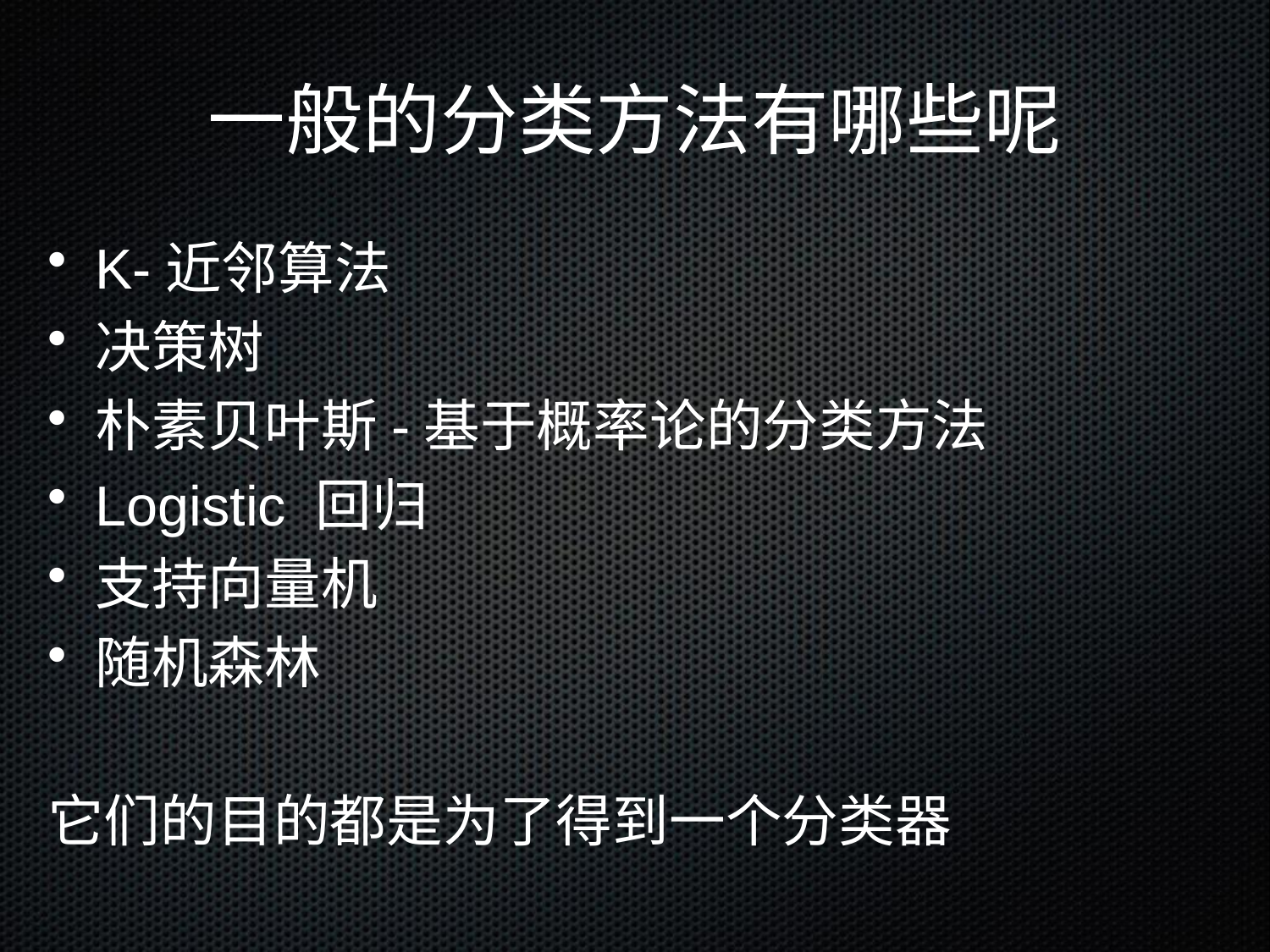

# 一般的分类方法有哪些呢
K-近邻算法
决策树
朴素贝叶斯-基于概率论的分类方法
Logistic 回归
支持向量机
随机森林

它们的目的都是为了得到一个分类器